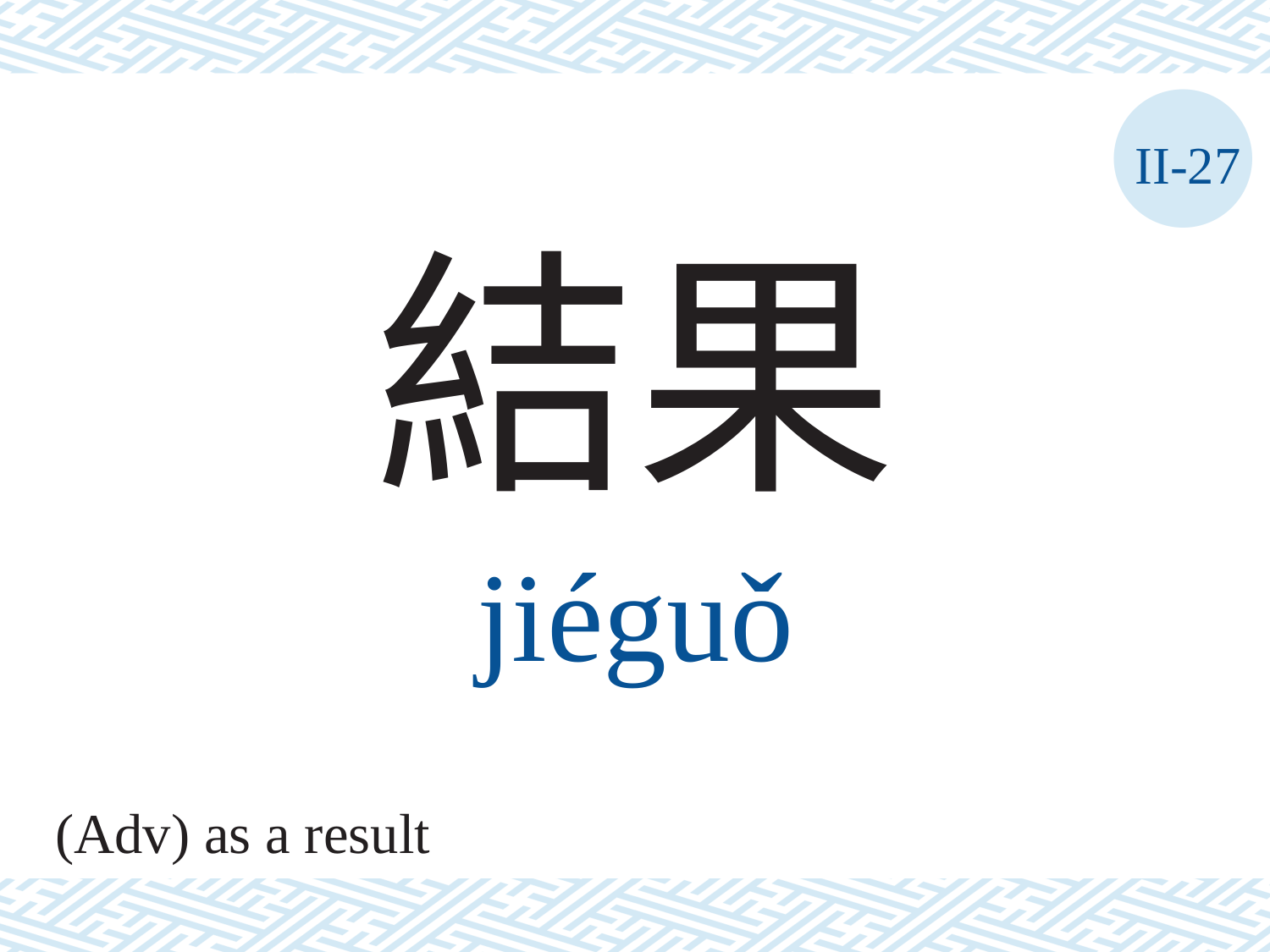

II-27
結果
jiéguǒ
(Adv) as a result